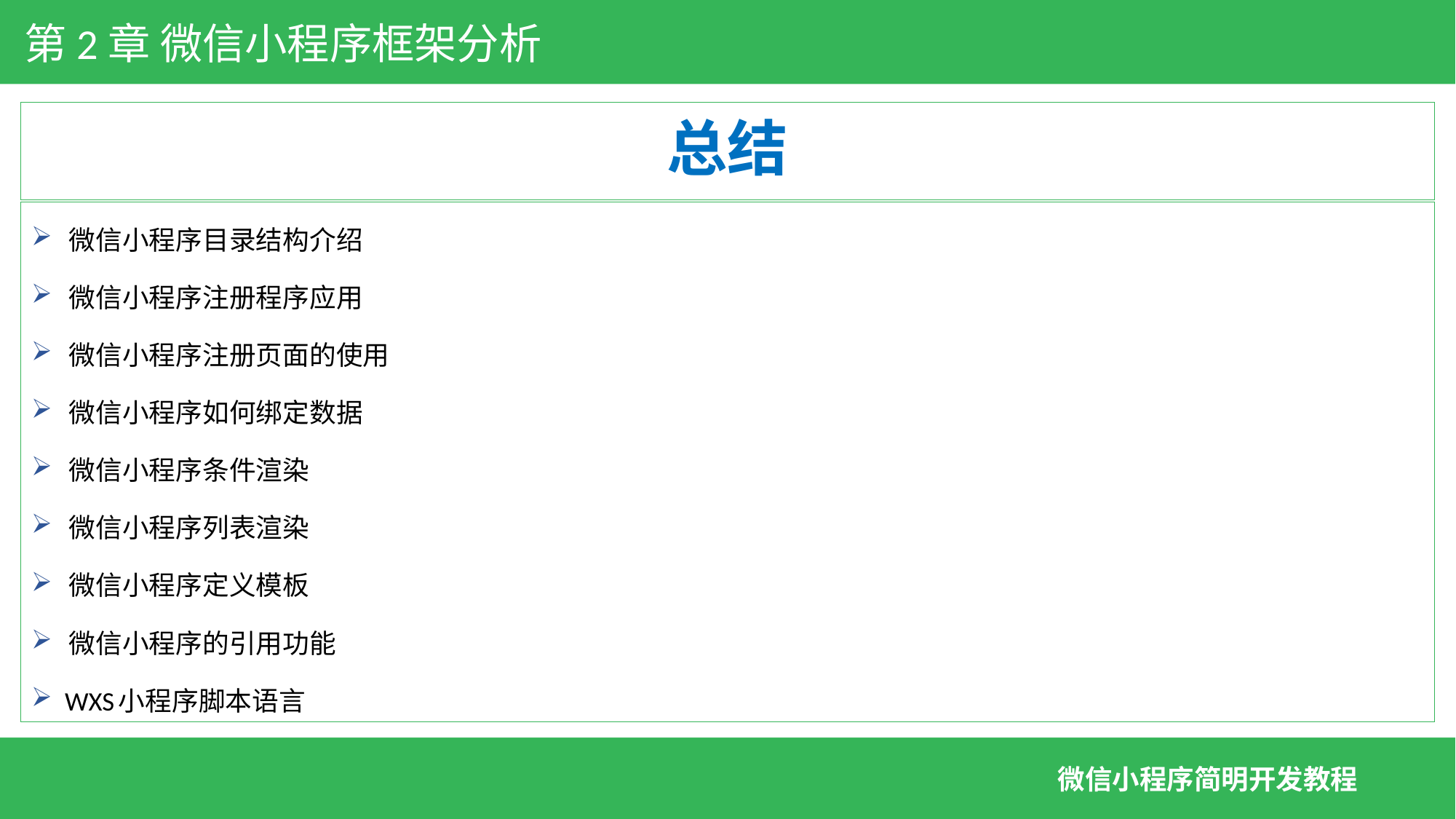

第2章 微信小程序框架分析

# 总结
 微信小程序目录结构介绍
 微信小程序注册程序应用
 微信小程序注册页面的使用
 微信小程序如何绑定数据
 微信小程序条件渲染
 微信小程序列表渲染
 微信小程序定义模板
 微信小程序的引用功能
 WXS小程序脚本语言
微信小程序简明开发教程